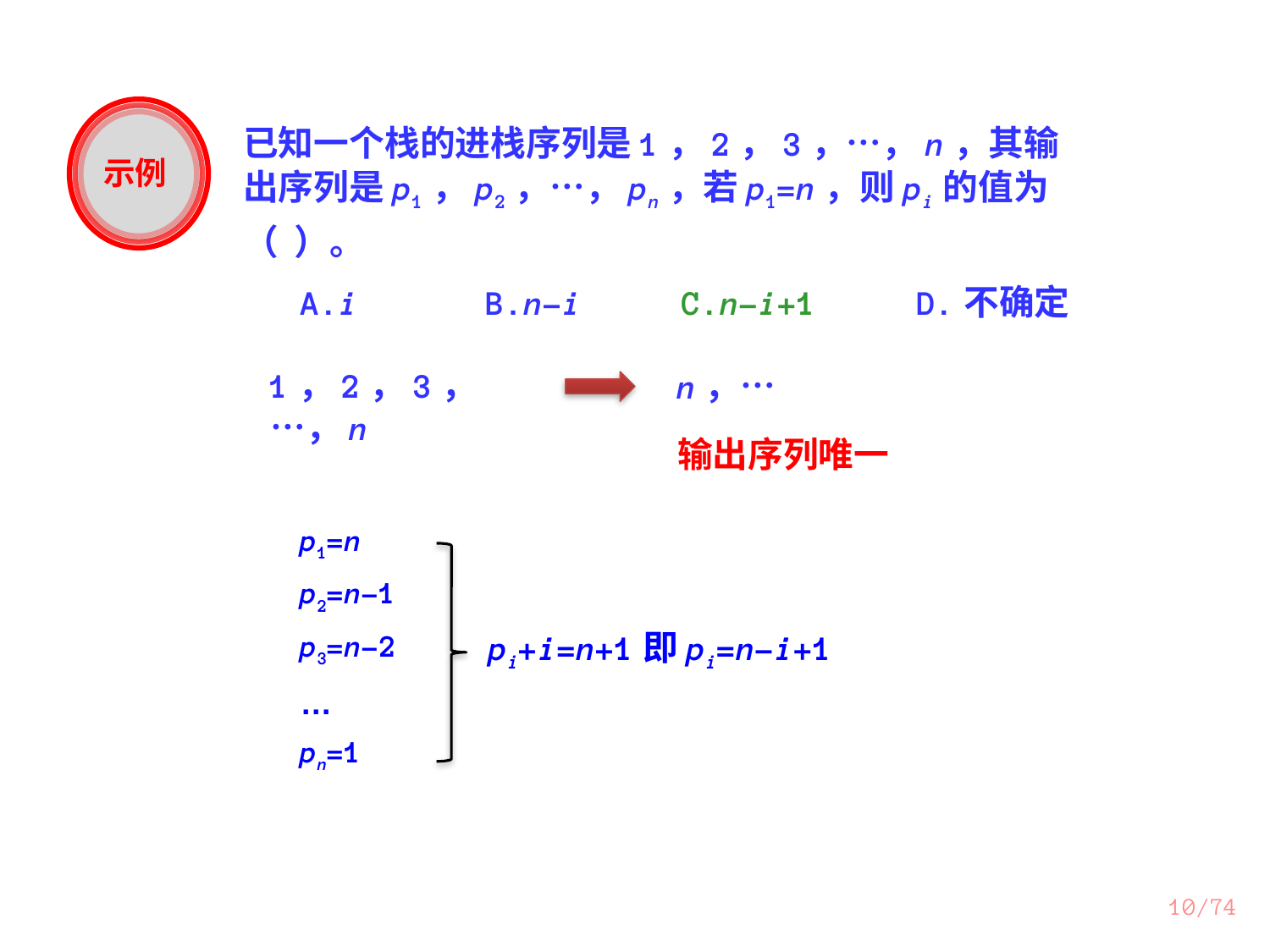

示例
已知一个栈的进栈序列是1，2，3，…，n，其输出序列是p1，p2，…，pn，若p1=n，则pi的值为（  ）。
   A.i	      B.n-i	   C.n-i+1	  D.不确定
1，2，3，…，n
n，…

输出序列唯一
p1=n
p2=n-1
p3=n-2
…
pn=1

pi+i=n+1即pi=n-i+1
10/74